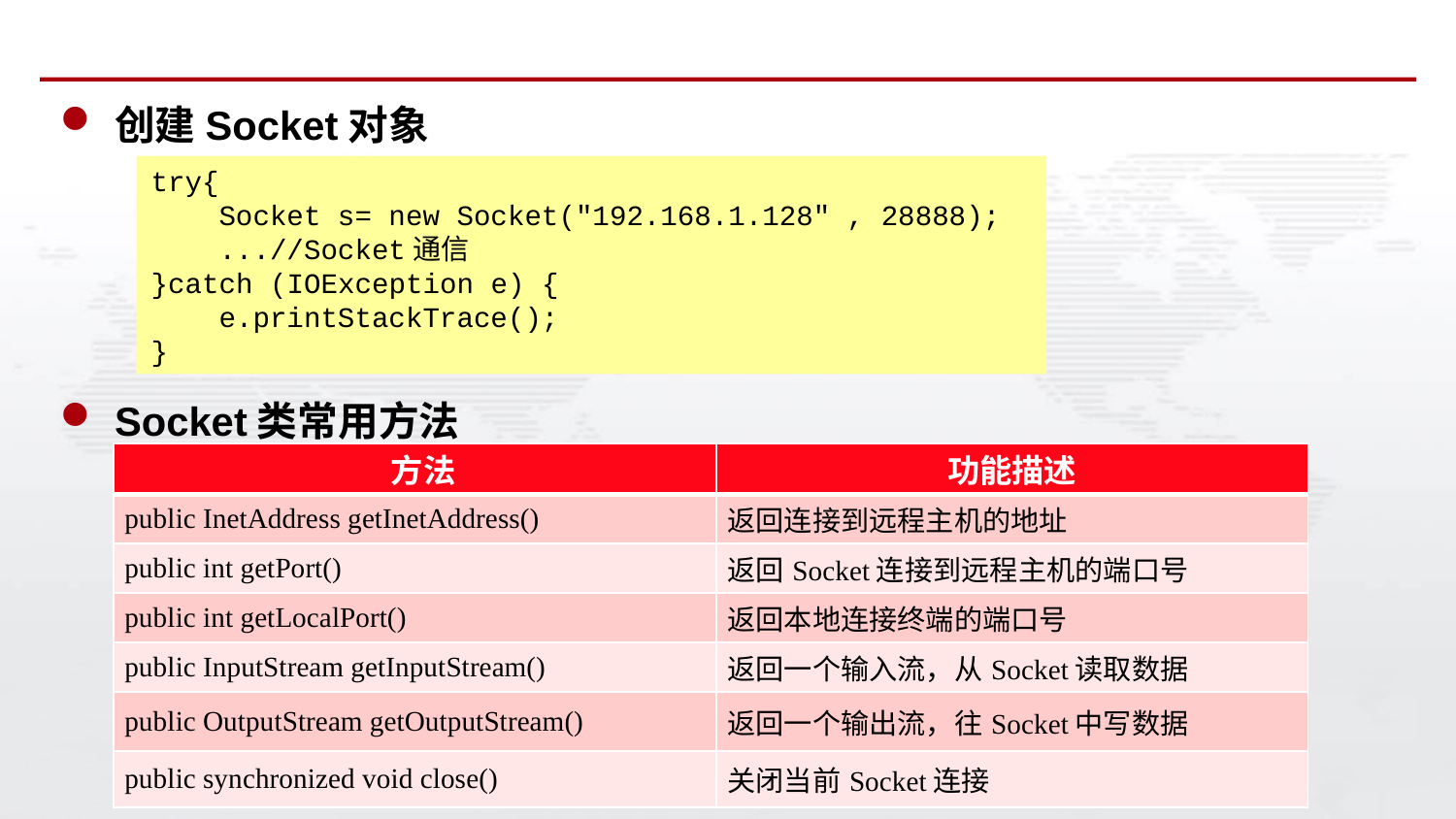

#
创建Socket对象
try{
    Socket s= new Socket("192.168.1.128" , 28888);
    ...//Socket通信
}catch (IOException e) {
    e.printStackTrace();
}
Socket类常用方法
| 方法 | 功能描述 |
| --- | --- |
| public InetAddress getInetAddress() | 返回连接到远程主机的地址 |
| public int getPort() | 返回Socket连接到远程主机的端口号 |
| public int getLocalPort() | 返回本地连接终端的端口号 |
| public InputStream getInputStream() | 返回一个输入流，从Socket读取数据 |
| public OutputStream getOutputStream() | 返回一个输出流，往Socket中写数据 |
| public synchronized void close() | 关闭当前Socket连接 |